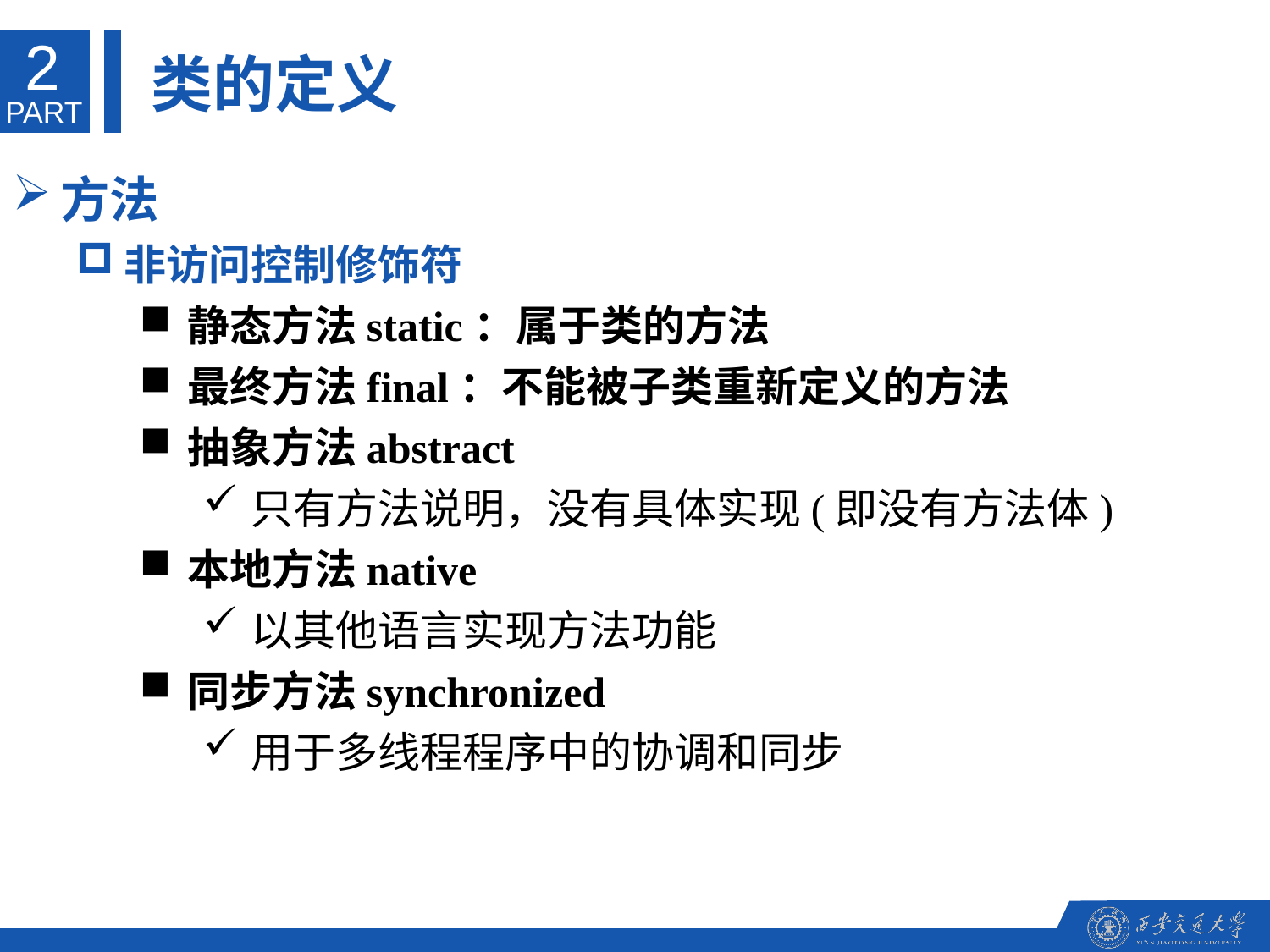

2
类的定义
PART
方法
非访问控制修饰符
静态方法static：属于类的方法
最终方法final：不能被子类重新定义的方法
抽象方法abstract
只有方法说明，没有具体实现(即没有方法体)
本地方法native
以其他语言实现方法功能
同步方法synchronized
用于多线程程序中的协调和同步